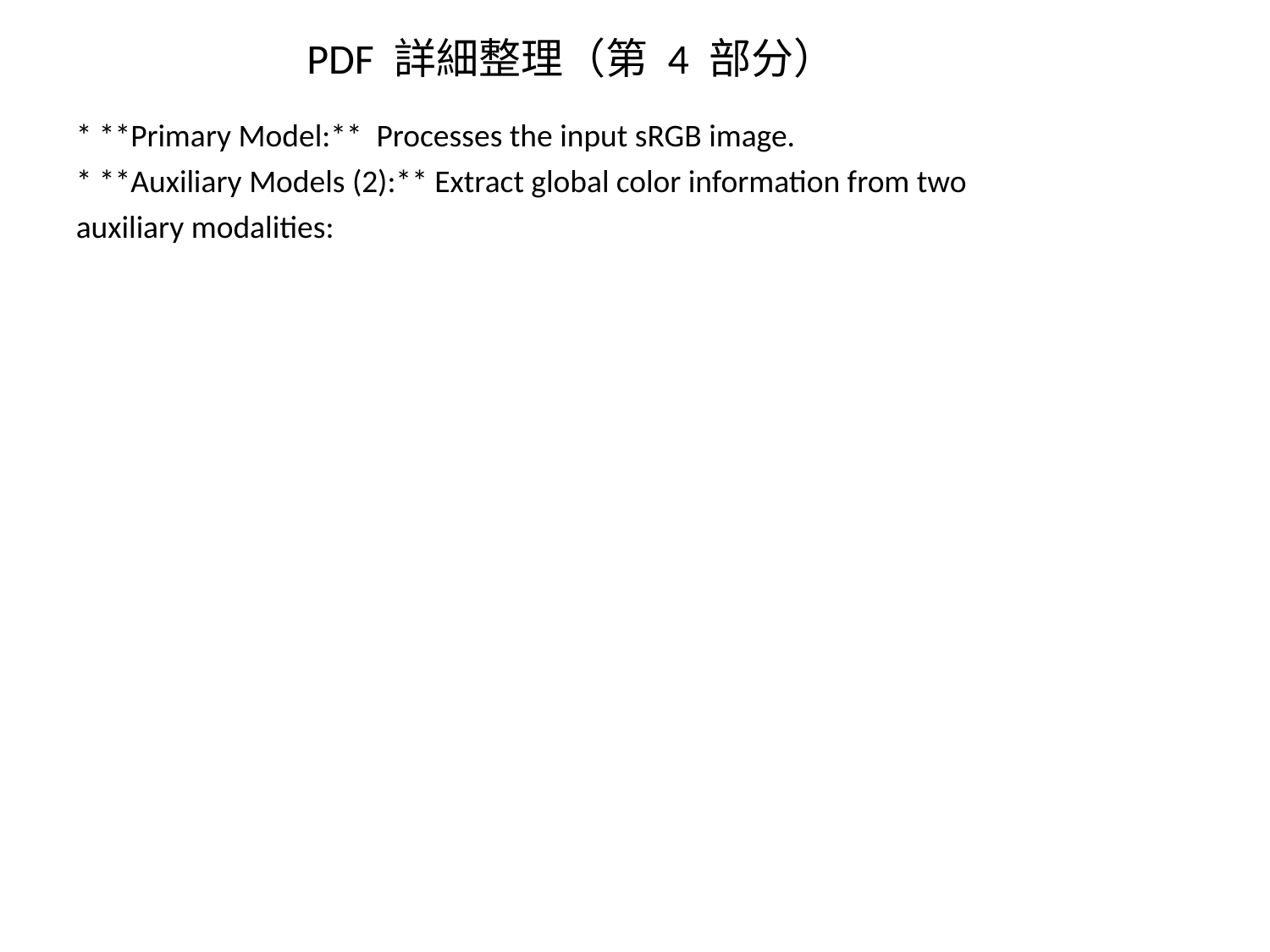

PDF 詳細整理（第 4 部分）

* **Primary Model:**  Processes the input sRGB image.
* **Auxiliary Models (2):** Extract global color information from two auxiliary modalities: